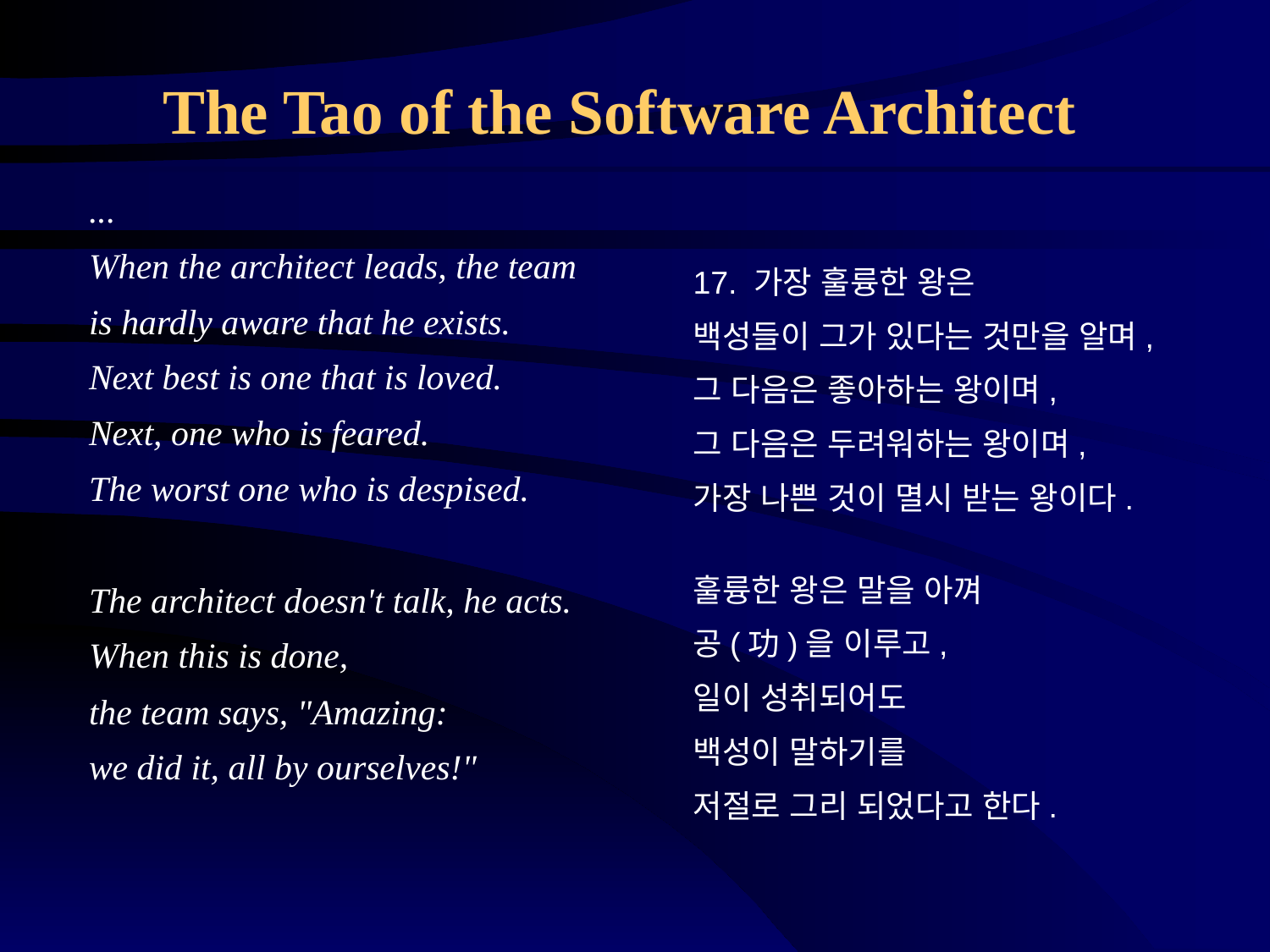

# The Tao of the Software Architect
...
When the architect leads, the team
is hardly aware that he exists.
Next best is one that is loved.
Next, one who is feared.
The worst one who is despised.

The architect doesn't talk, he acts.
When this is done,
the team says, "Amazing:
we did it, all by ourselves!"
17. 가장 훌륭한 왕은
백성들이 그가 있다는 것만을 알며,
그 다음은 좋아하는 왕이며,
그 다음은 두려워하는 왕이며,
가장 나쁜 것이 멸시 받는 왕이다.
훌륭한 왕은 말을 아껴
공(功)을 이루고,
일이 성취되어도
백성이 말하기를
저절로 그리 되었다고 한다.